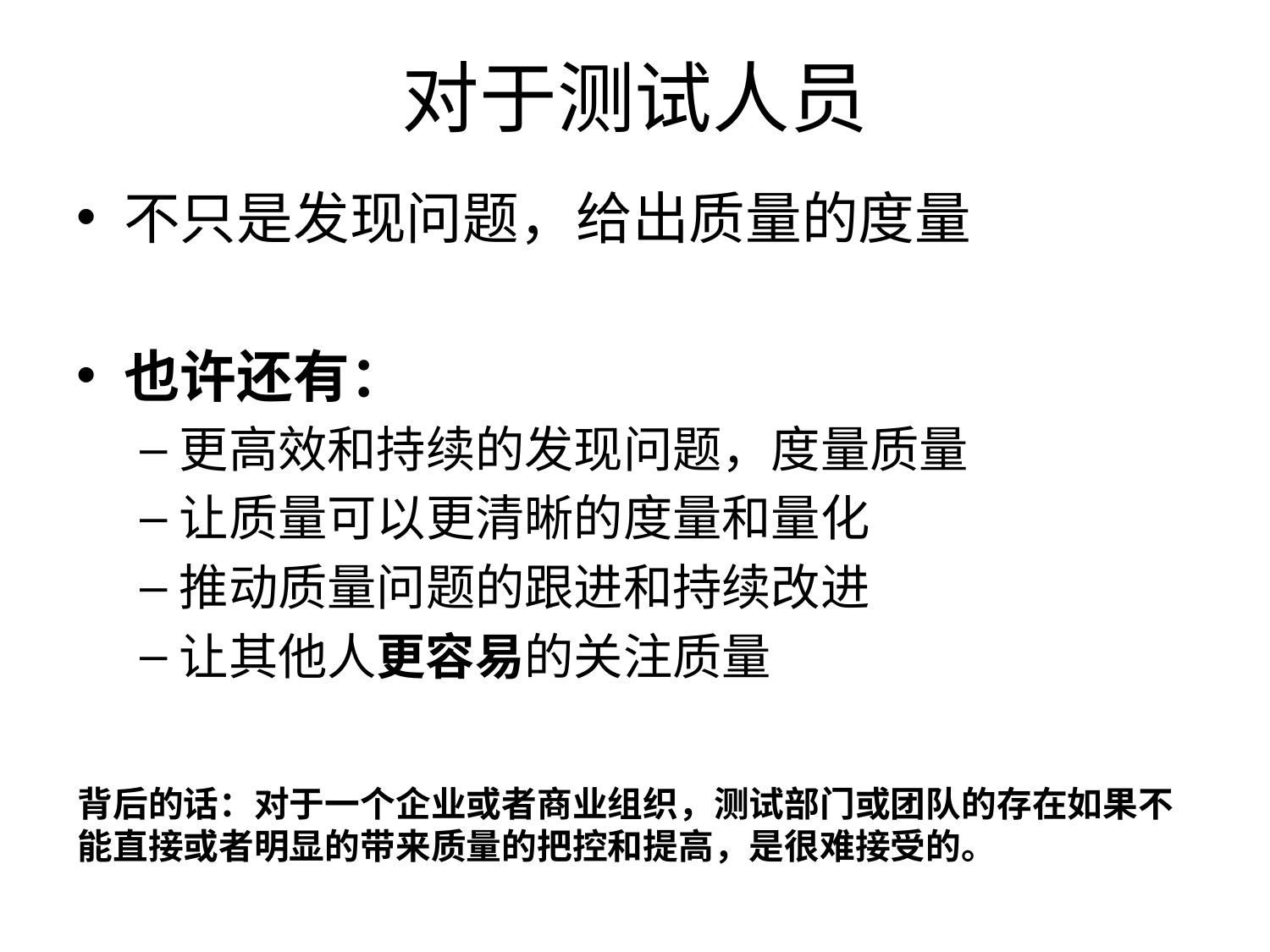

# 对于测试人员
不只是发现问题，给出质量的度量

也许还有：
更高效和持续的发现问题，度量质量
让质量可以更清晰的度量和量化
推动质量问题的跟进和持续改进
让其他人更容易的关注质量

背后的话：对于一个企业或者商业组织，测试部门或团队的存在如果不能直接或者明显的带来质量的把控和提高，是很难接受的。